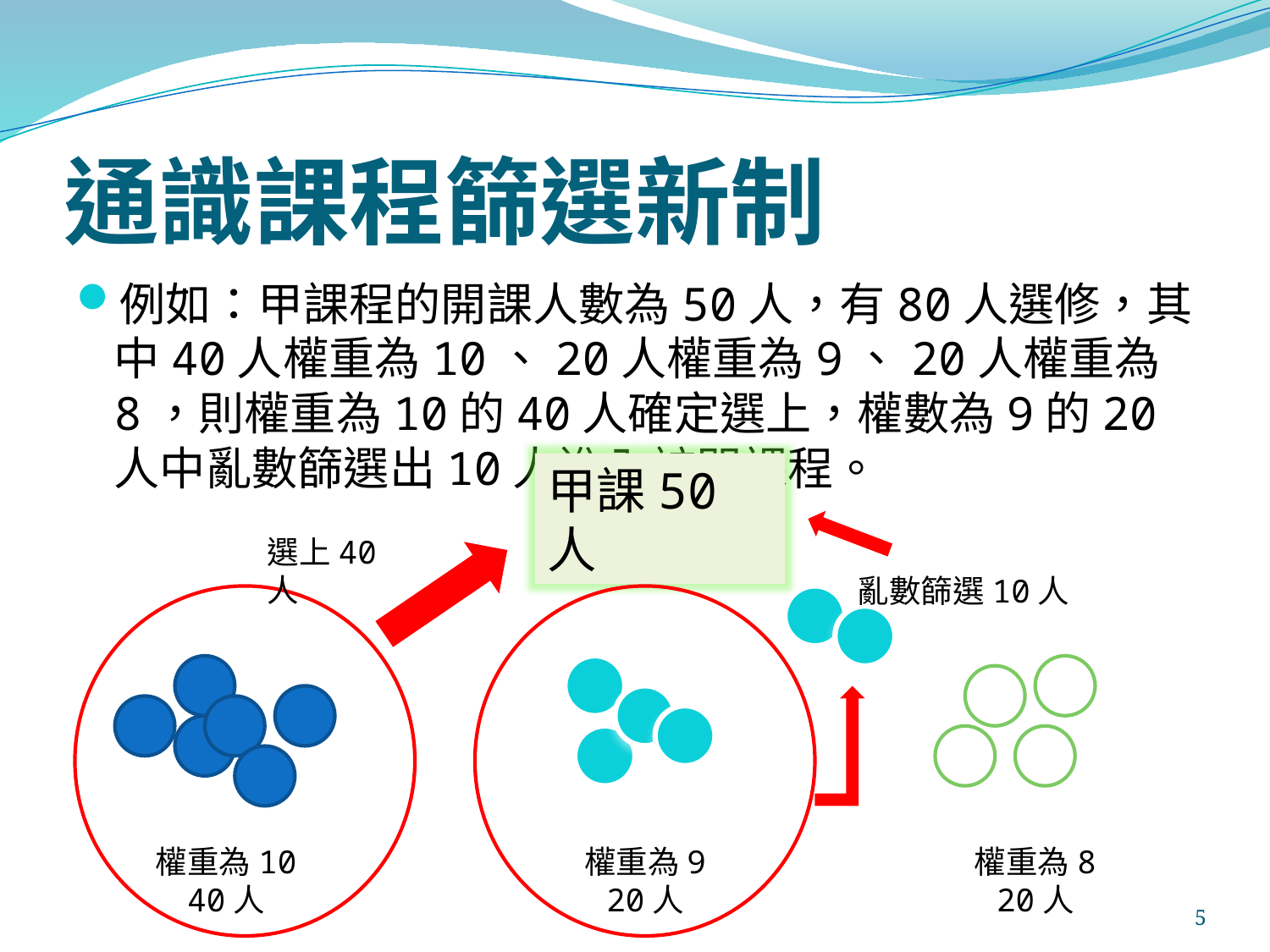

# 通識課程篩選新制
例如：甲課程的開課人數為50人，有80人選修，其中40人權重為10、20人權重為9、20人權重為8，則權重為10的40人確定選上，權數為9的20人中亂數篩選出10人進入該門課程。
甲課50人

選上40人

亂數篩選10人

權重為10
40人
權重為9
20人
權重為8
20人
5